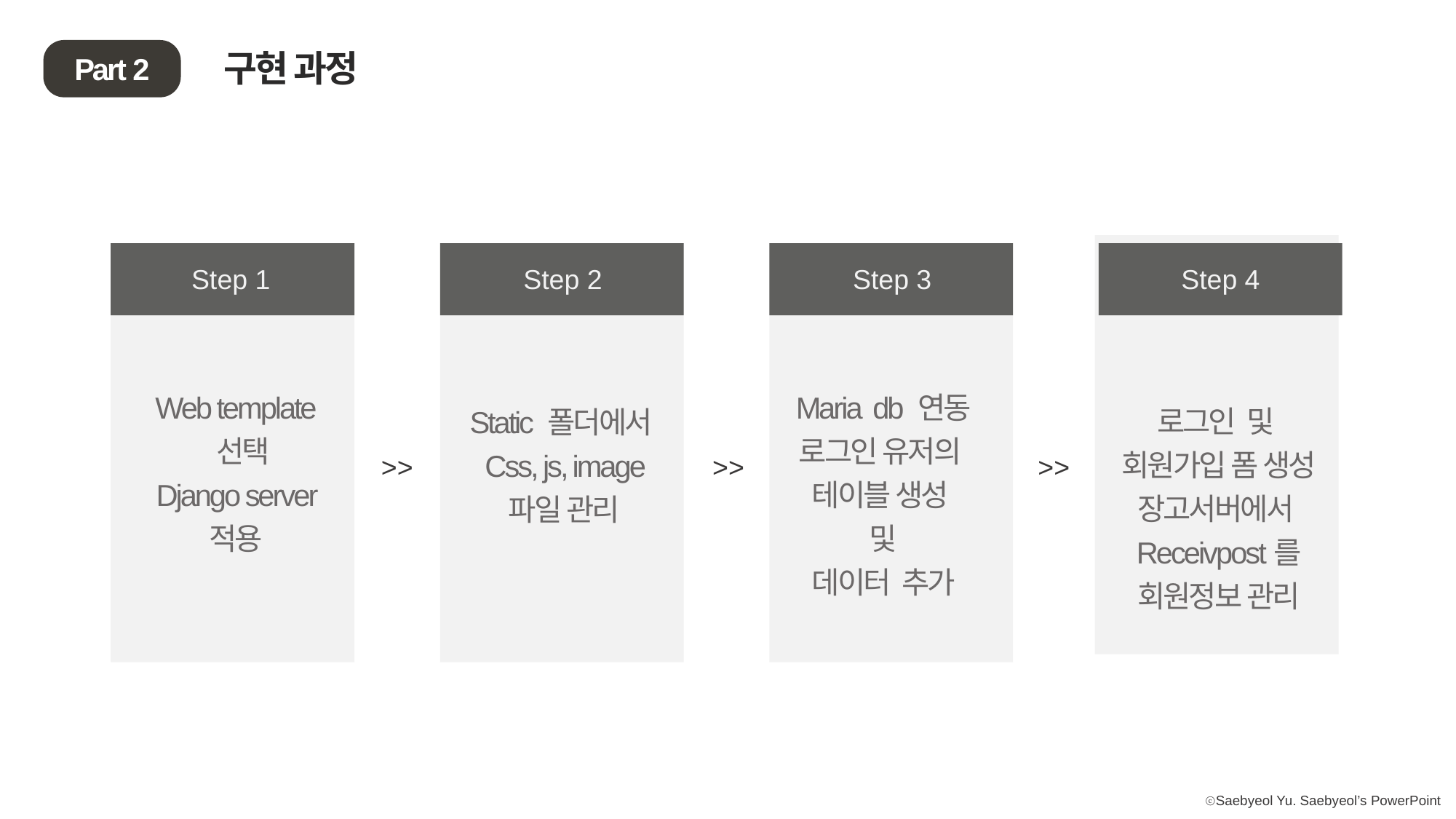

구현 과정
Part 2

Step 1
Step 2
Step 3
Step 4
Web template
 선택
 Django server
적용
Maria  db 연동
로그인 유저의
테이블 생성
및
데이터  추가
로그인  및
회원가입 폼 생성
장고서버에서
Receivpost를
회원정보 관리
Static 폴더에서
Css, js, image 파일 관리
>>
>>
>>